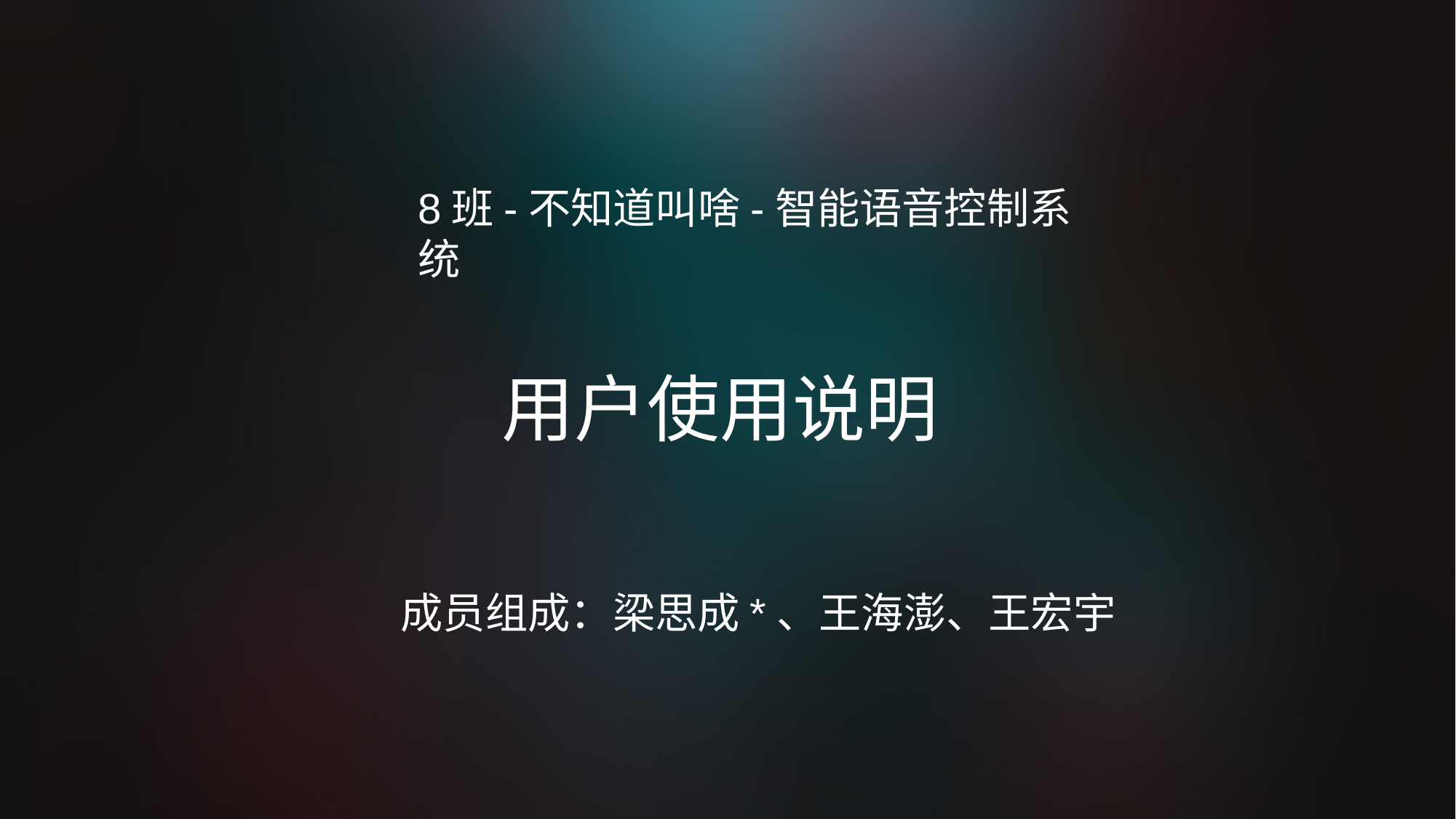

8班-不知道叫啥-智能语音控制系统
用户使用说明
成员组成：梁思成*、王海澎、王宏宇